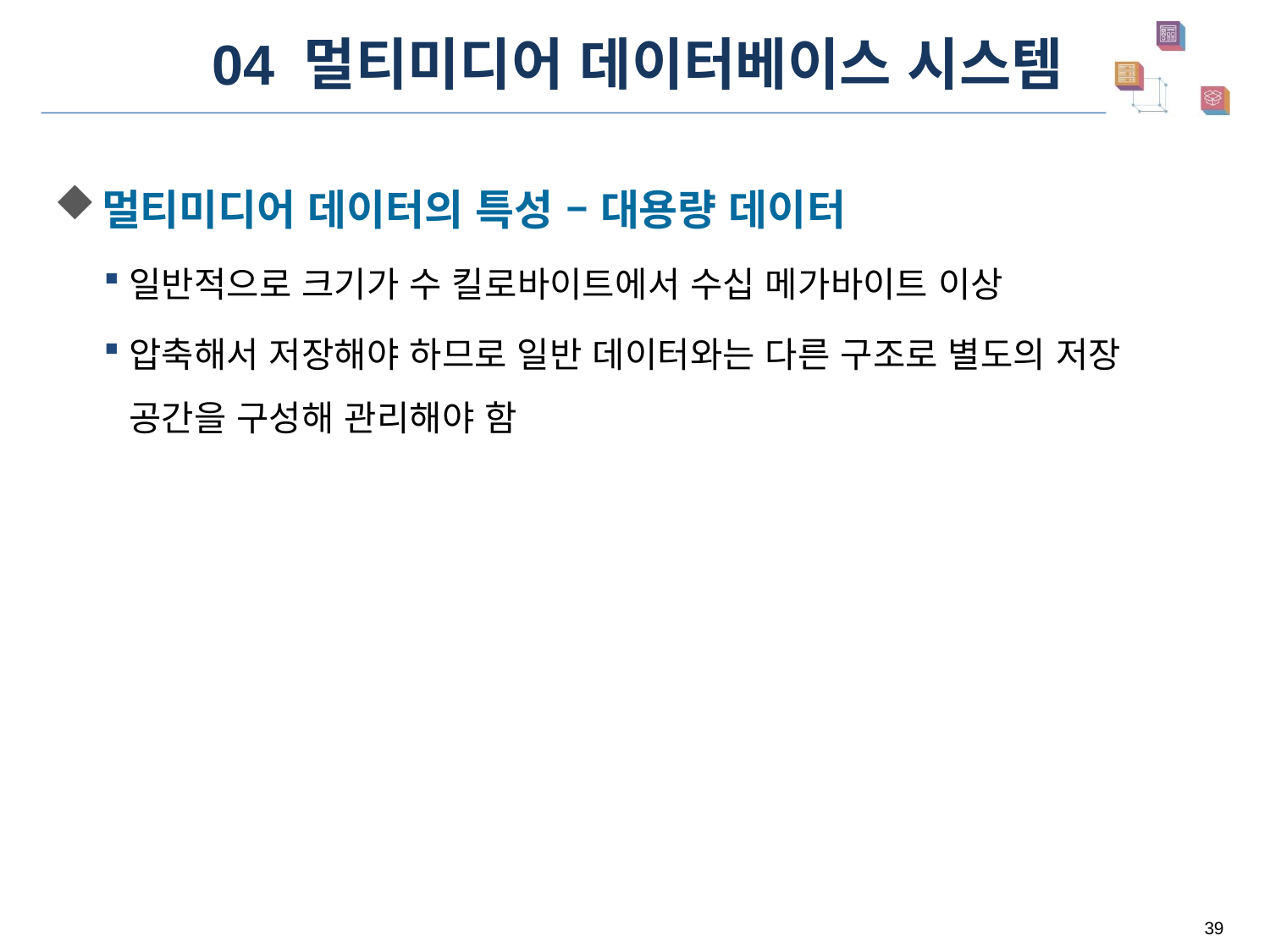

# 04 멀티미디어 데이터베이스 시스템
멀티미디어 데이터의 특성 – 대용량 데이터
일반적으로 크기가 수 킬로바이트에서 수십 메가바이트 이상
압축해서 저장해야 하므로 일반 데이터와는 다른 구조로 별도의 저장
공간을 구성해 관리해야 함